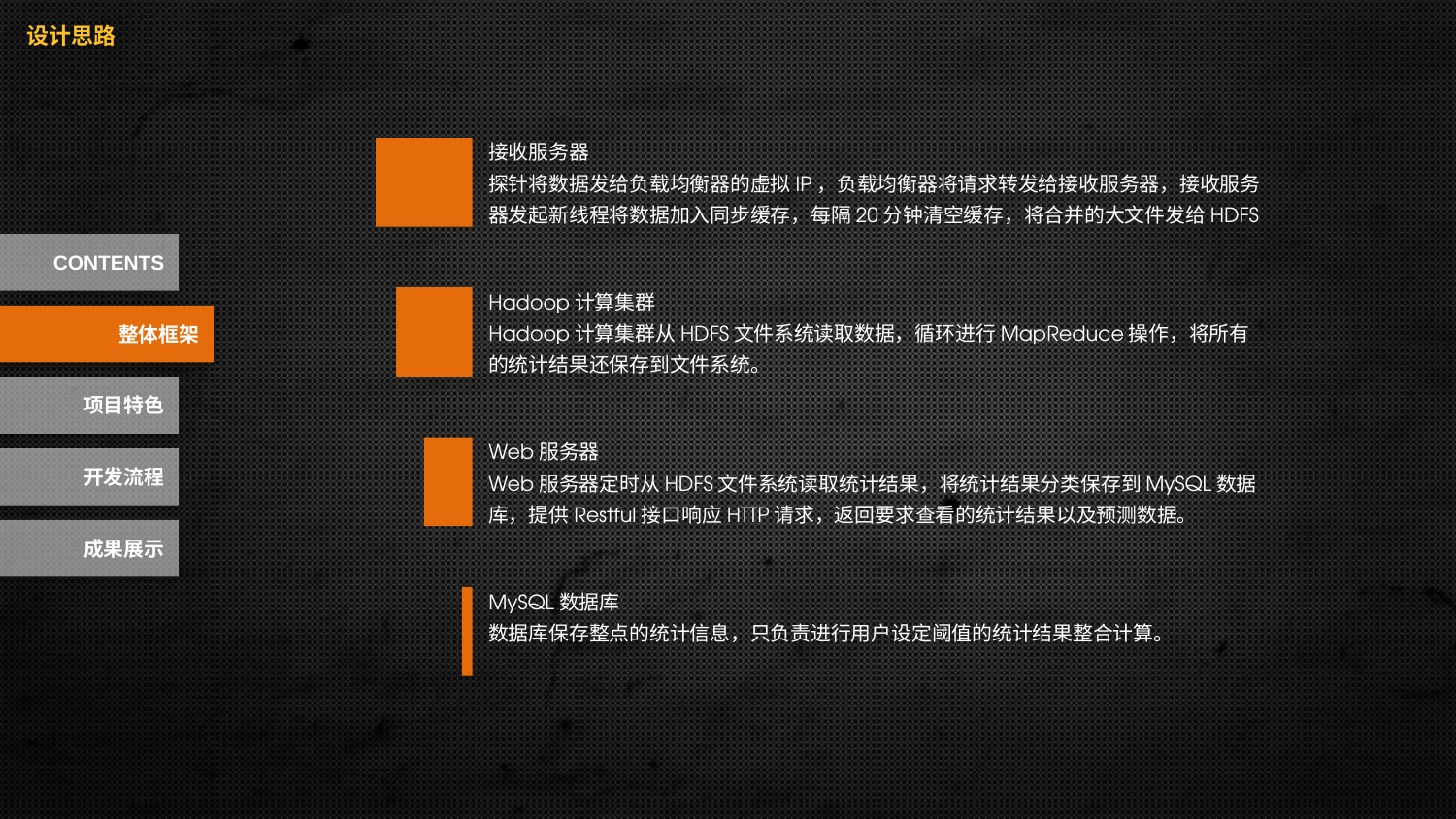

设计思路

接收服务器
探针将数据发给负载均衡器的虚拟IP，负载均衡器将请求转发给接收服务器，接收服务器发起新线程将数据加入同步缓存，每隔20分钟清空缓存，将合并的大文件发给HDFS

CONTENTS
Hadoop计算集群
Hadoop计算集群从HDFS文件系统读取数据，循环进行MapReduce操作，将所有的统计结果还保存到文件系统。

整体框架

项目特色
Web服务器
Web服务器定时从HDFS文件系统读取统计结果，将统计结果分类保存到MySQL数据库，提供Restful接口响应HTTP请求，返回要求查看的统计结果以及预测数据。

开发流程

成果展示
MySQL数据库
数据库保存整点的统计信息，只负责进行用户设定阈值的统计结果整合计算。